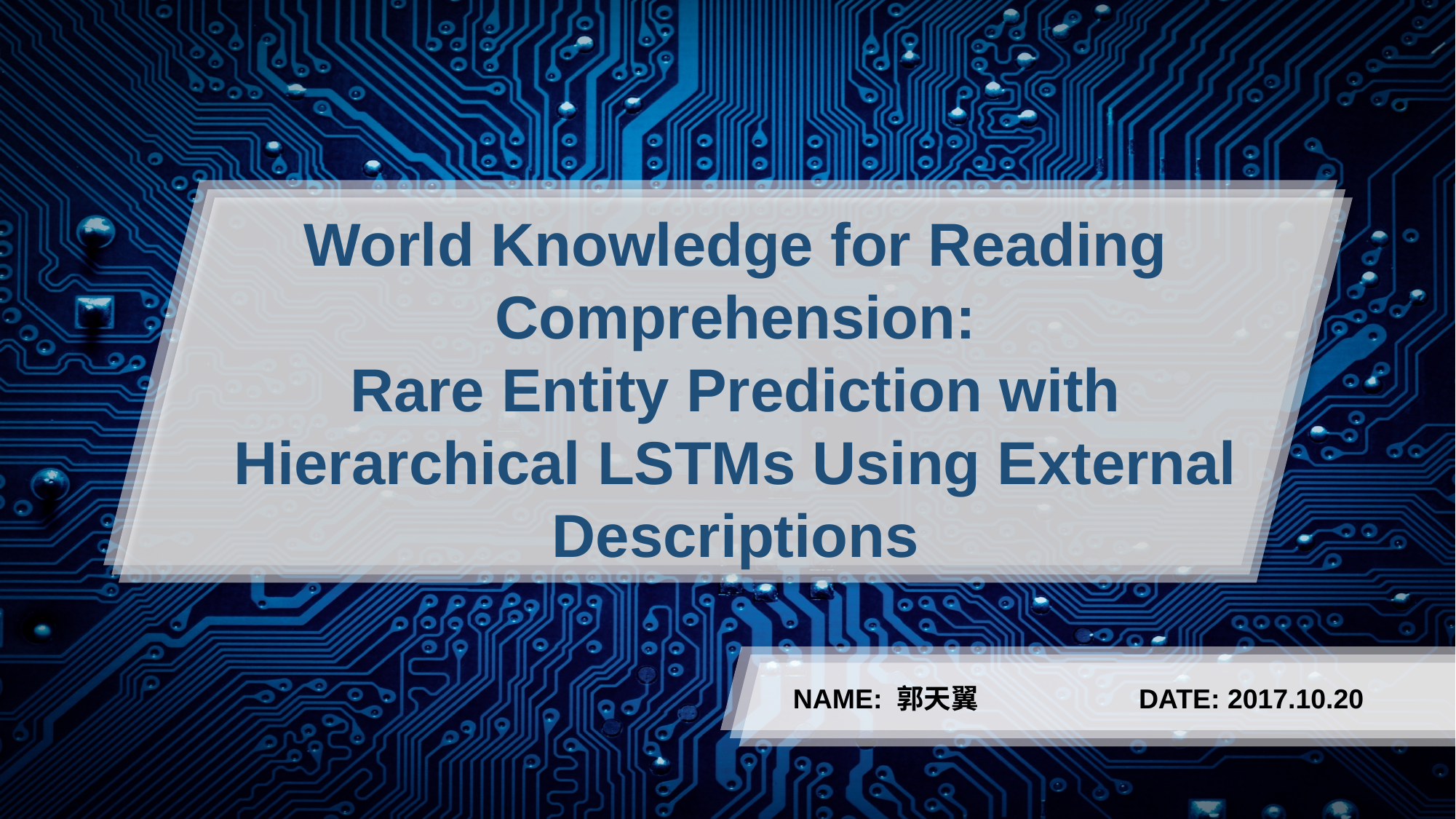

World Knowledge for Reading Comprehension:
Rare Entity Prediction with Hierarchical LSTMs Using External Descriptions

NAME: 郭天翼
DATE: 2017.10.20